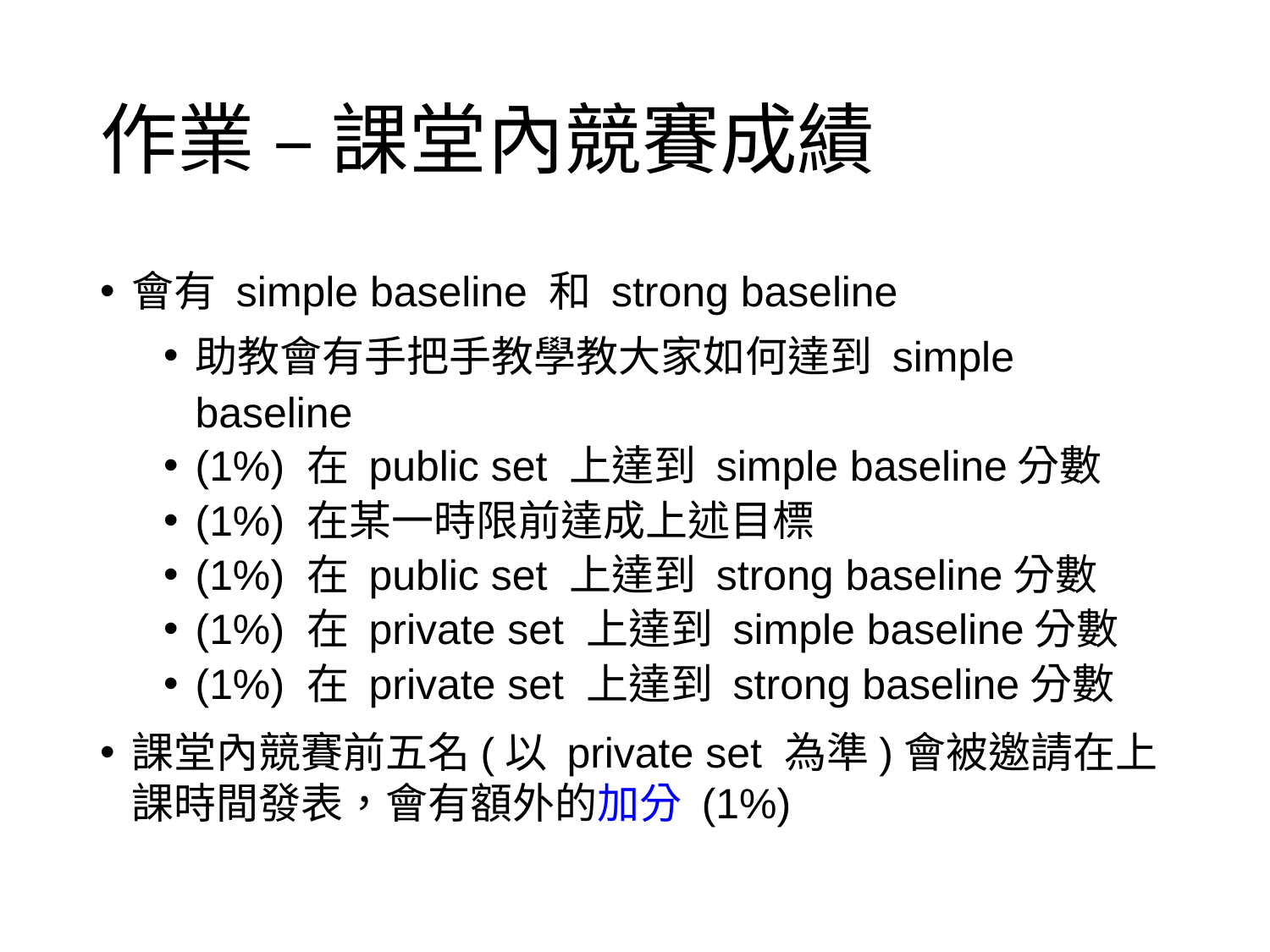

# 作業 – 課堂內競賽成績
會有 simple baseline 和 strong baseline
助教會有手把手教學教大家如何達到 simple baseline
(1%) 在 public set 上達到 simple baseline分數
(1%) 在某一時限前達成上述目標
(1%) 在 public set 上達到 strong baseline分數
(1%) 在 private set 上達到 simple baseline分數
(1%) 在 private set 上達到 strong baseline分數
課堂內競賽前五名(以 private set 為準)會被邀請在上課時間發表，會有額外的加分 (1%)